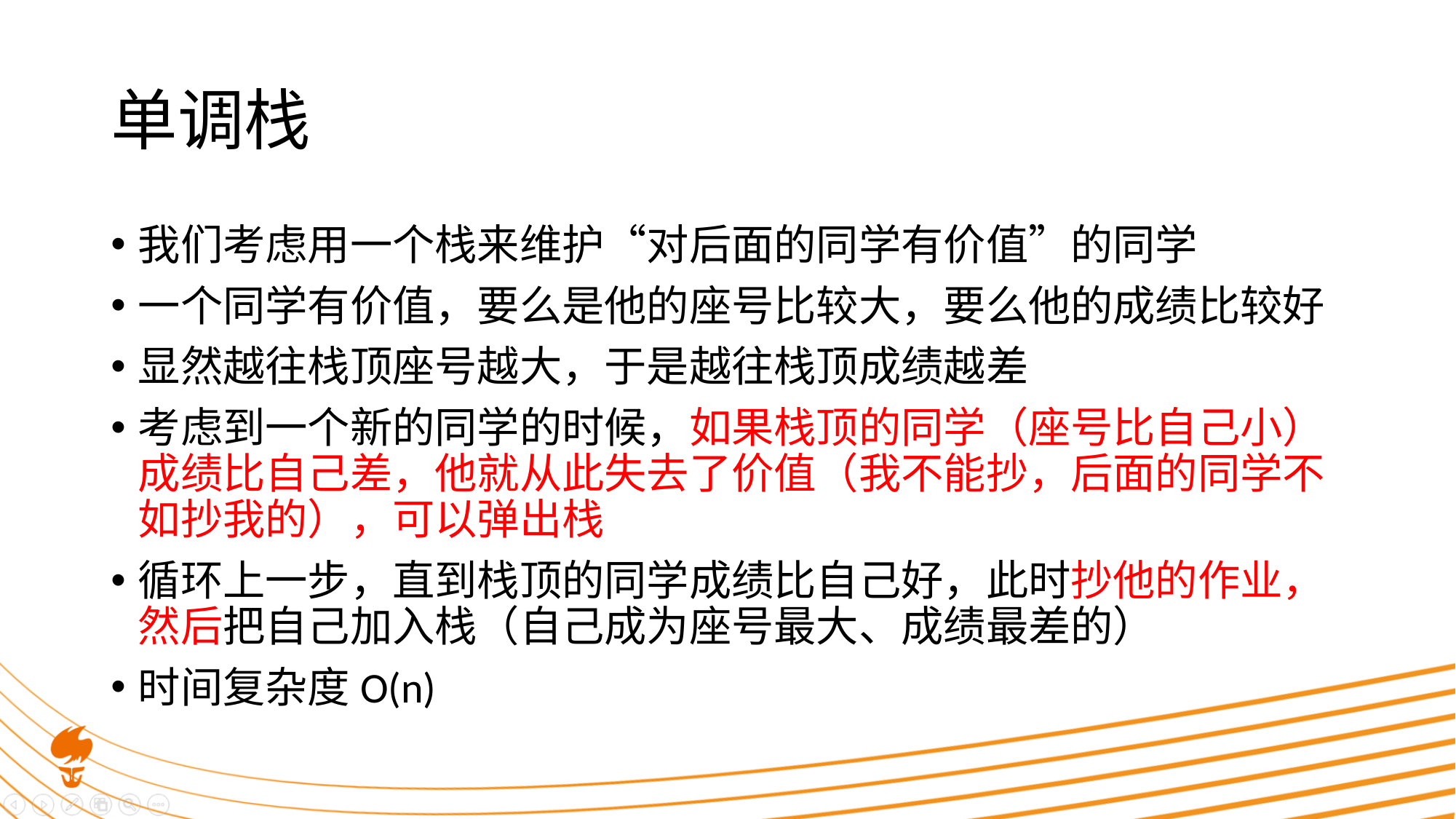

# 单调栈
我们考虑用一个栈来维护“对后面的同学有价值”的同学
一个同学有价值，要么是他的座号比较大，要么他的成绩比较好
显然越往栈顶座号越大，于是越往栈顶成绩越差
考虑到一个新的同学的时候，如果栈顶的同学（座号比自己小）成绩比自己差，他就从此失去了价值（我不能抄，后面的同学不如抄我的），可以弹出栈
循环上一步，直到栈顶的同学成绩比自己好，此时抄他的作业，然后把自己加入栈（自己成为座号最大、成绩最差的）
时间复杂度O(n)